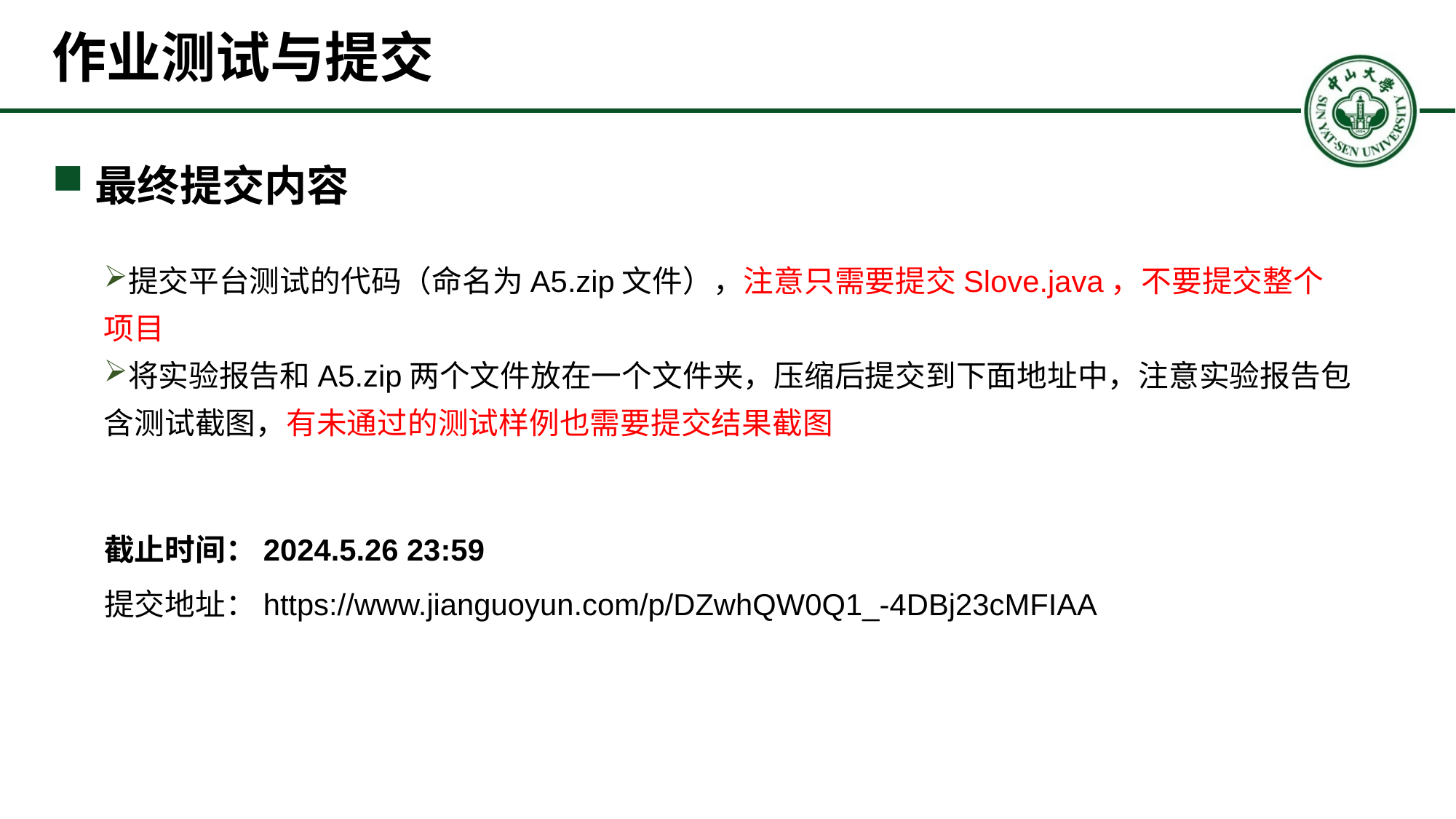

# 作业测试与提交
最终提交内容
提交平台测试的代码（命名为A5.zip文件），注意只需要提交Slove.java，不要提交整个项目
将实验报告和A5.zip两个文件放在一个文件夹，压缩后提交到下面地址中，注意实验报告包含测试截图，有未通过的测试样例也需要提交结果截图

截止时间：2024.5.26 23:59
提交地址：https://www.jianguoyun.com/p/DZwhQW0Q1_-4DBj23cMFIAA